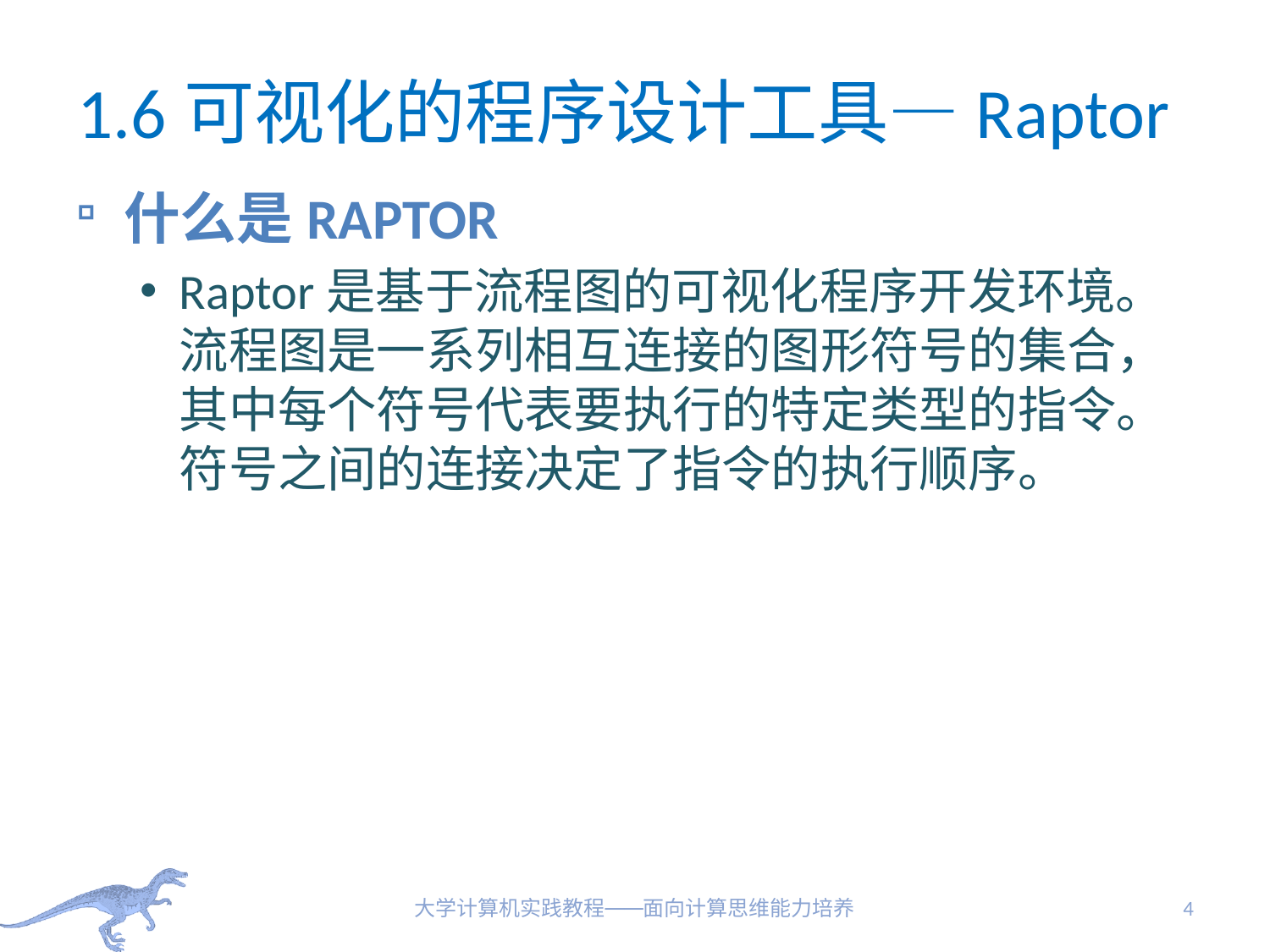

# 1.6可视化的程序设计工具—Raptor
什么是RAPTOR
Raptor是基于流程图的可视化程序开发环境。流程图是一系列相互连接的图形符号的集合，其中每个符号代表要执行的特定类型的指令。符号之间的连接决定了指令的执行顺序。
大学计算机实践教程——面向计算思维能力培养
4